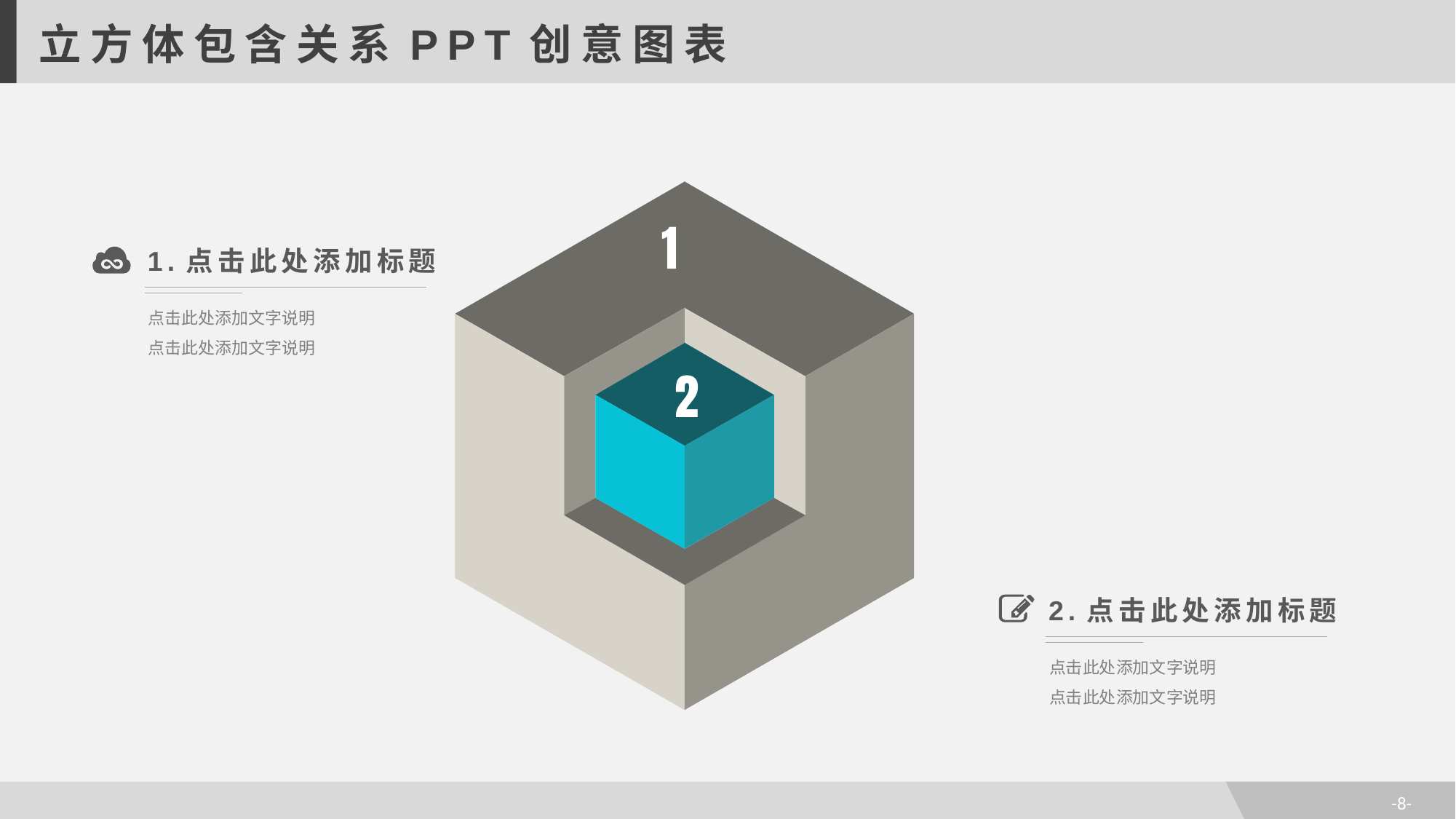

立方体包含关系PPT创意图表

1
1.点击此处添加标题

点击此处添加文字说明
点击此处添加文字说明
2
2.点击此处添加标题

点击此处添加文字说明
点击此处添加文字说明
-8-